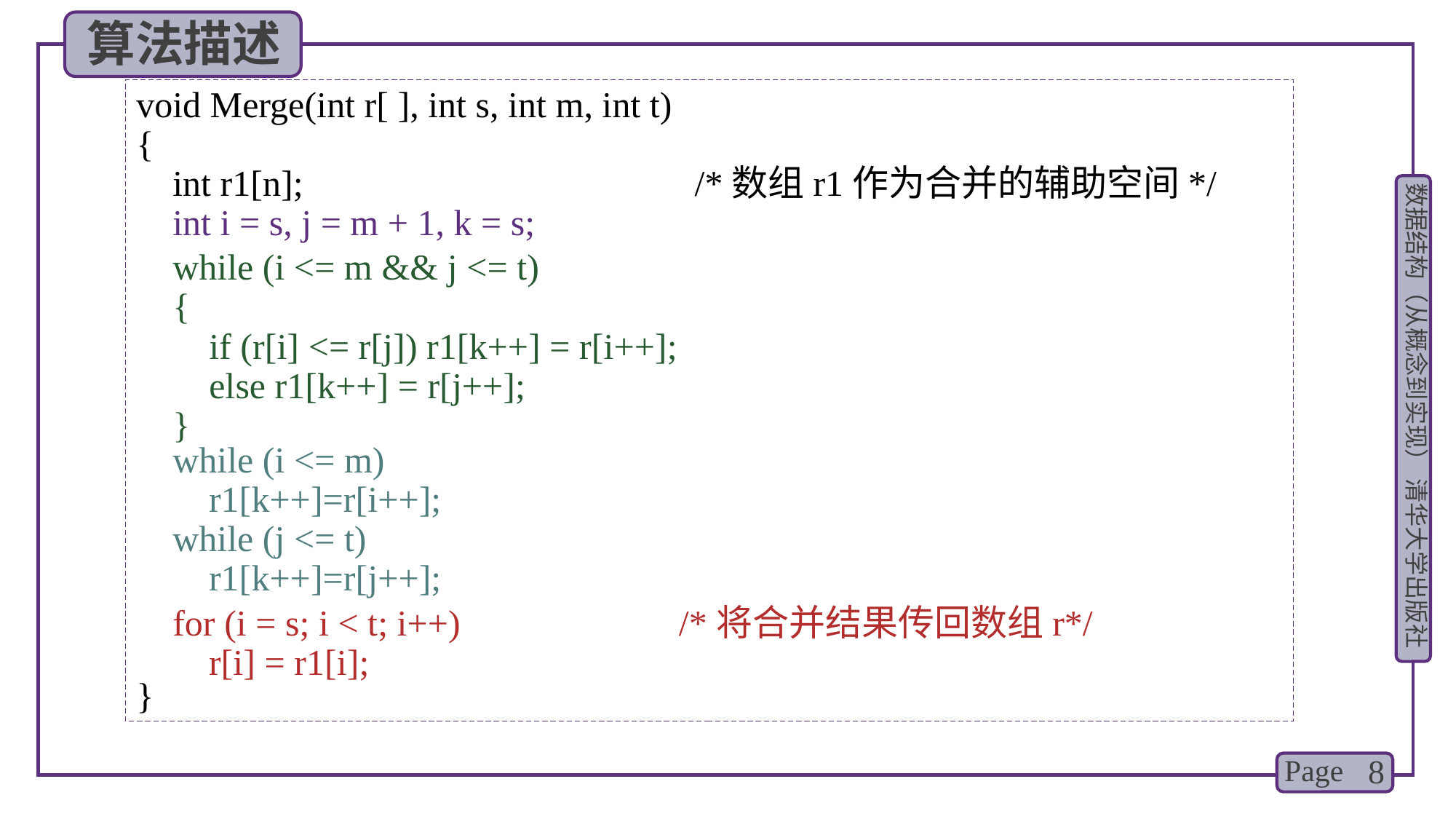

算法描述

void Merge(int r[ ], int s, int m, int t)
{
    int r1[n];                                           /*数组r1作为合并的辅助空间*/
    int i = s, j = m + 1, k = s;

}
    while (i <= m && j <= t)
    {
        if (r[i] <= r[j]) r1[k++] = r[i++];
        else r1[k++] = r[j++];
    }
    while (i <= m)
        r1[k++]=r[i++];
    while (j <= t)
        r1[k++]=r[j++];
    for (i = s; i < t; i++)                        /*将合并结果传回数组r*/
        r[i] = r1[i];